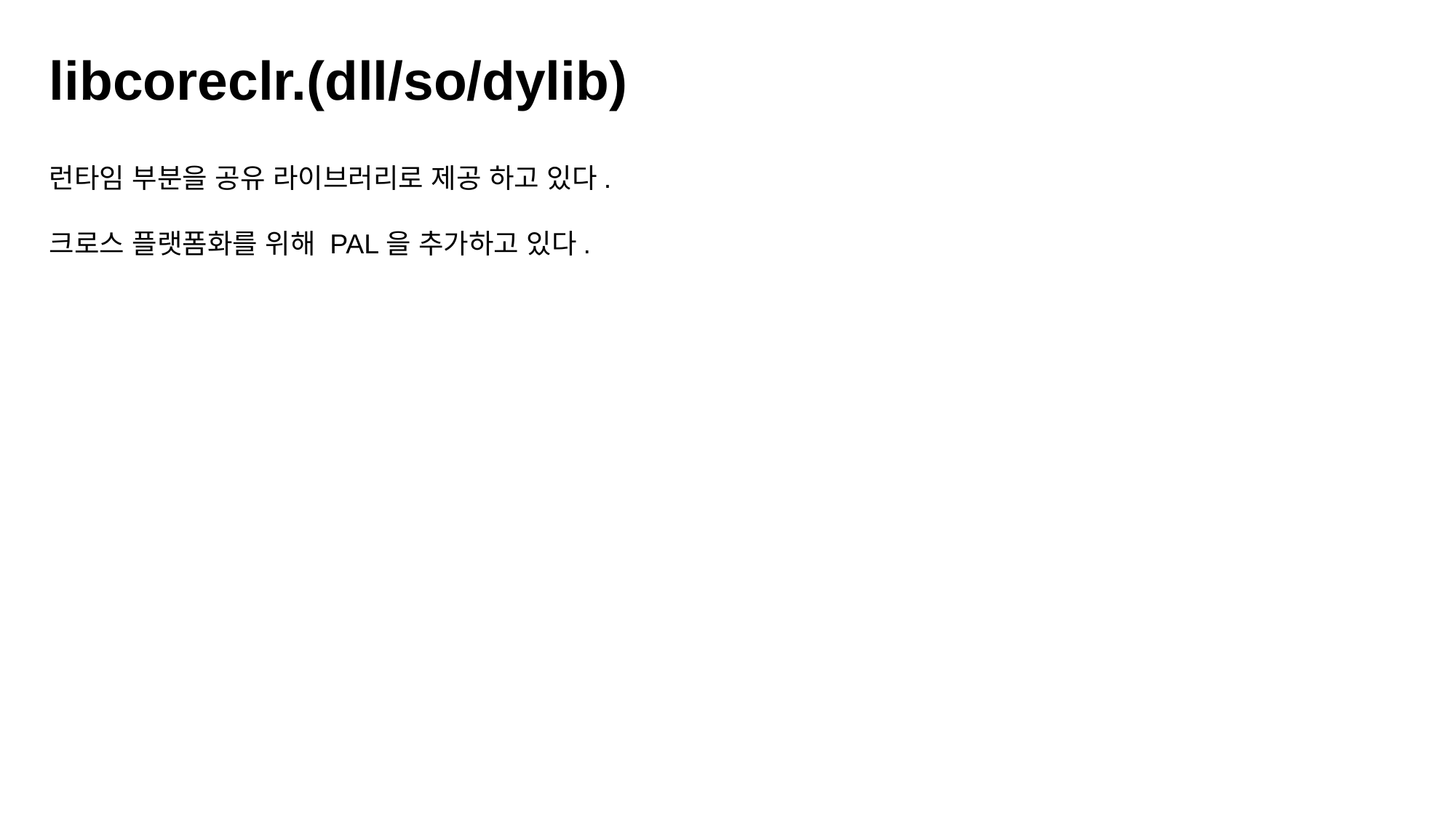

libcoreclr.(dll/so/dylib)
런타임 부분을 공유 라이브러리로 제공 하고 있다.
크로스 플랫폼화를 위해 PAL을 추가하고 있다.